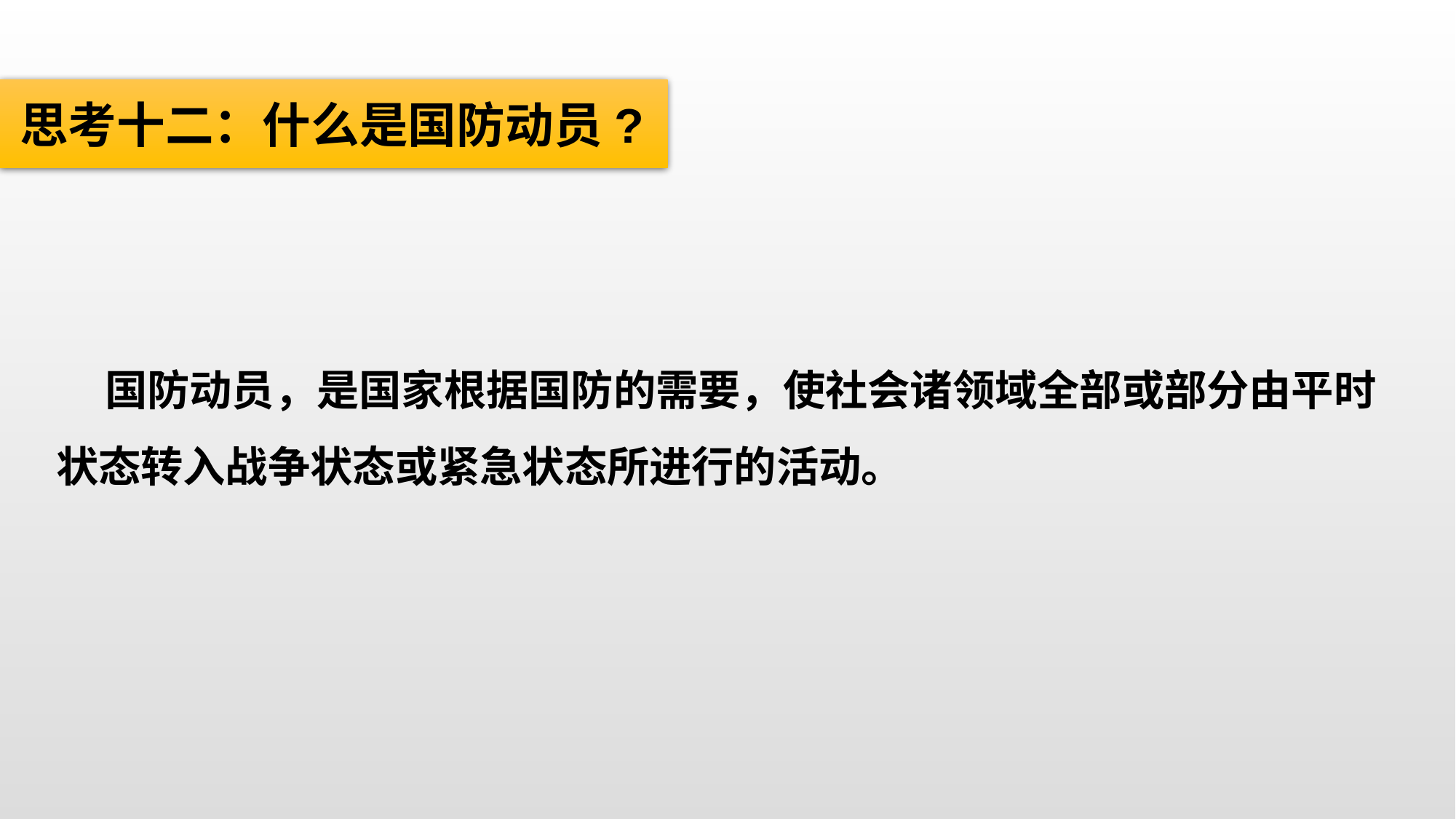

思考十二：什么是国防动员?
    国防动员，是国家根据国防的需要，使社会诸领域全部或部分由平时状态转入战争状态或紧急状态所进行的活动。